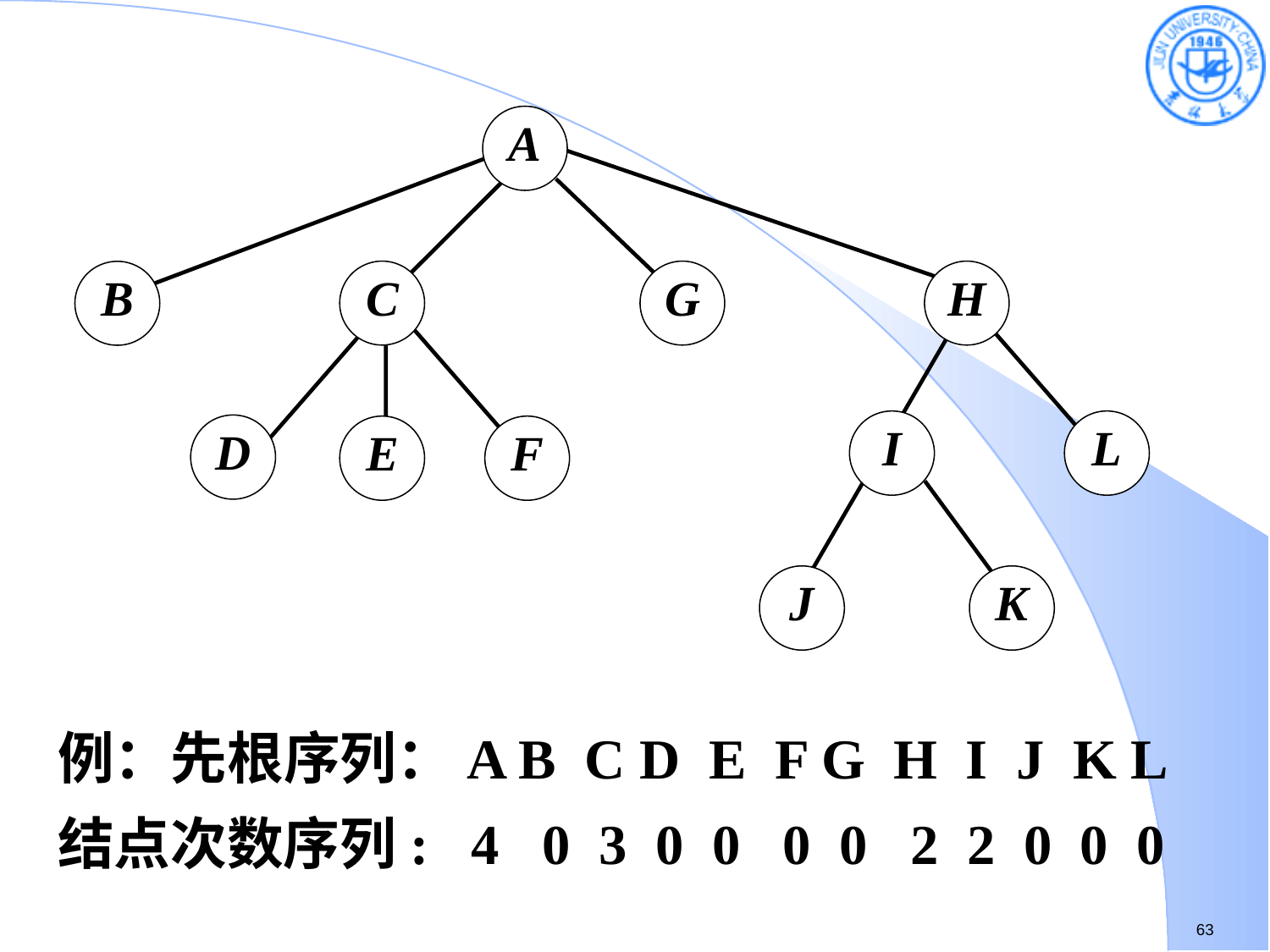

A

C
G
H
B

I
L
D
E
F

J
K
例：先根序列：A B  C D  E  F G  H  I  J  K L
结点次数序列:   4   0  3  0  0   0  0   2  2  0  0  0